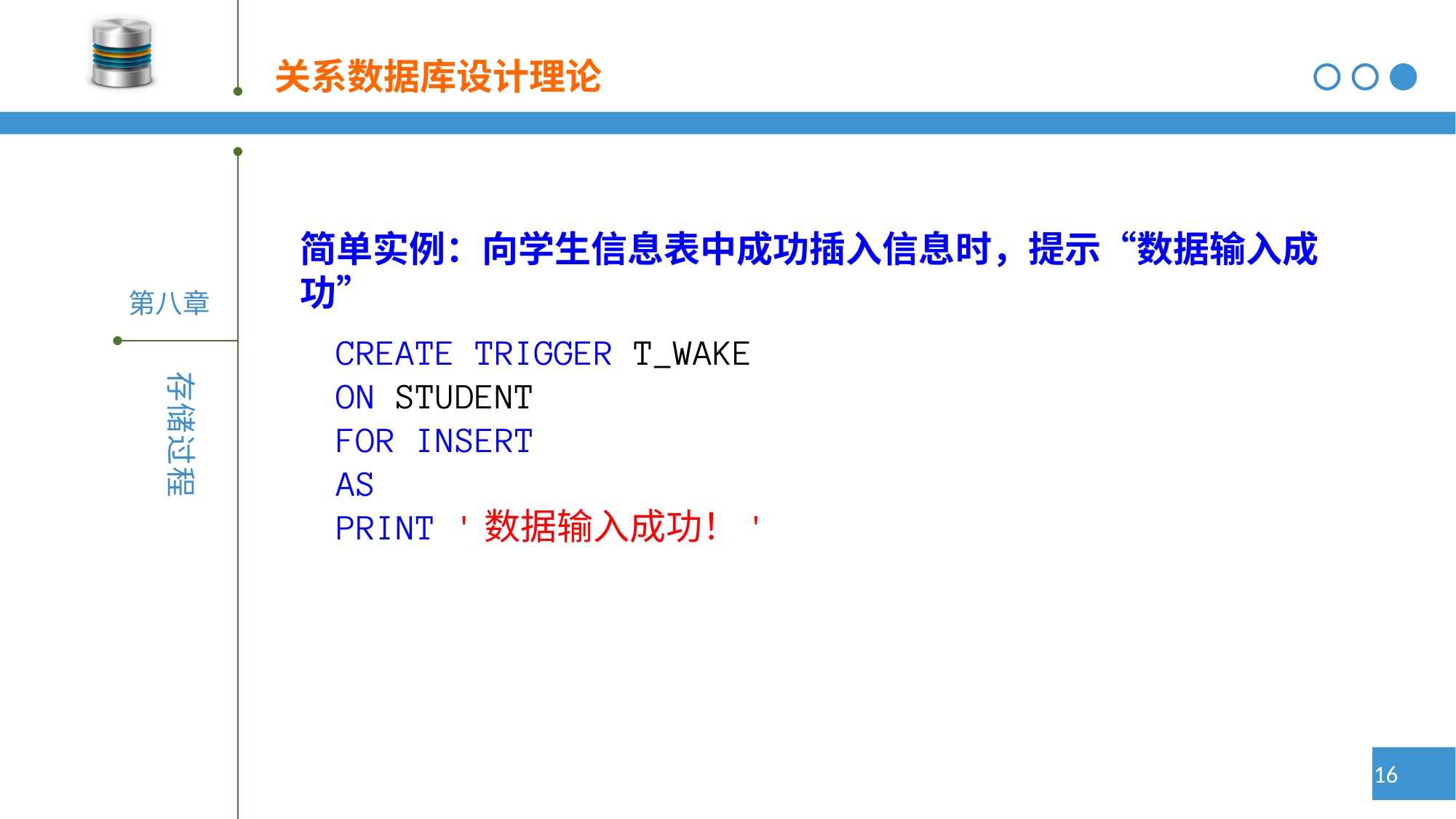

简单实例：向学生信息表中成功插入信息时，提示“数据输入成功”
CREATE TRIGGER T_WAKE
ON STUDENT
FOR INSERT
AS
PRINT '数据输入成功！'